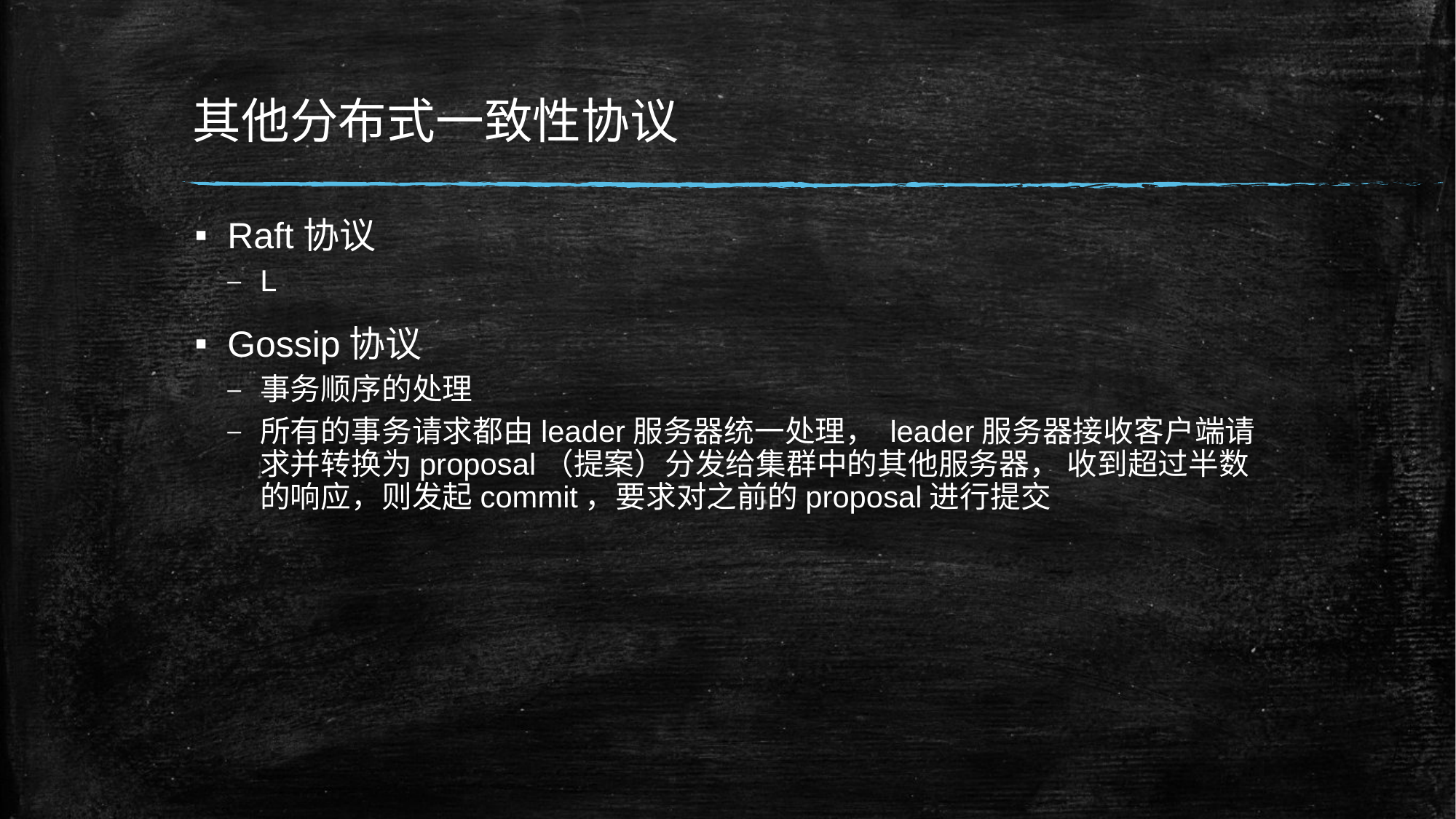

# 其他分布式一致性协议
Raft协议
L
Gossip协议
事务顺序的处理
所有的事务请求都由leader服务器统一处理， leader服务器接收客户端请求并转换为proposal（提案）分发给集群中的其他服务器， 收到超过半数的响应，则发起commit，要求对之前的proposal进行提交